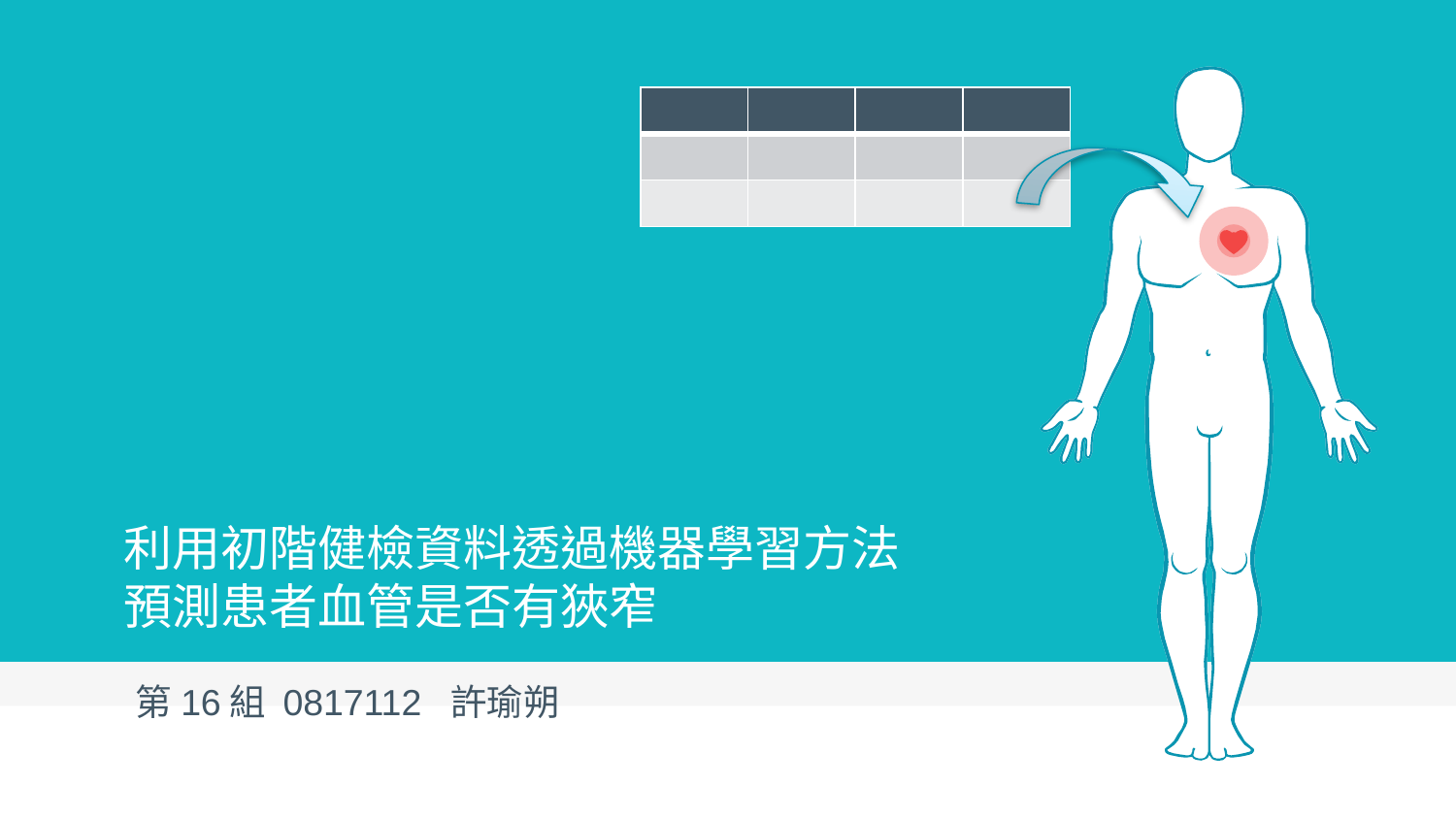

|  |  |  |  |
| --- | --- | --- | --- |
|  |  |  |  |
|  |  |  |  |

# 利用初階健檢資料透過機器學習方法預測患者血管是否有狹窄
第16組 0817112  許瑜朔